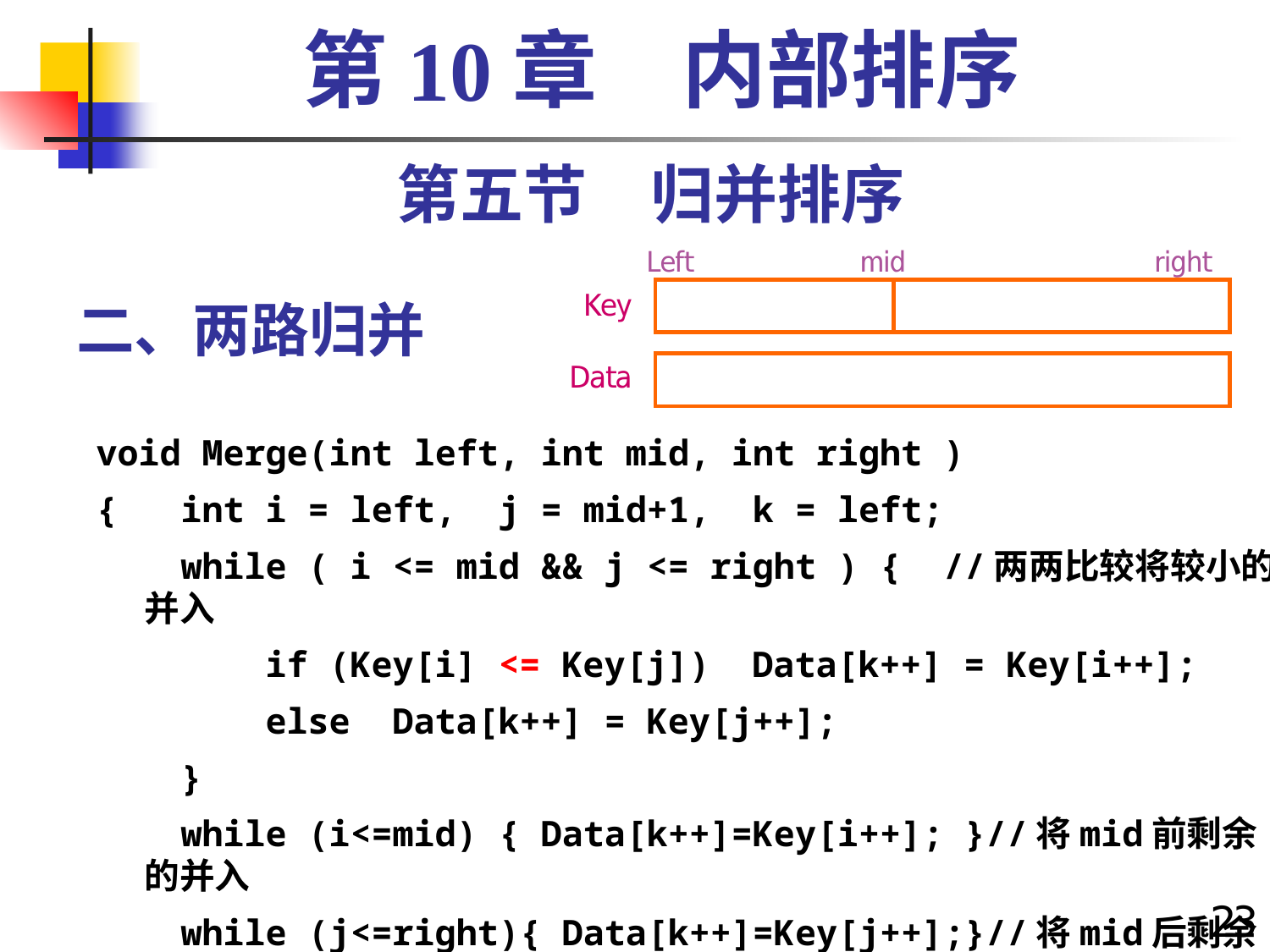

第10章　内部排序
第五节　归并排序
Left	          mid		right

Key

Data

# 二、两路归并
void Merge(int left, int mid, int right )
{   int i = left,  j = mid+1,  k = left;
    while ( i <= mid && j <= right ) {  //两两比较将较小的并入
        if (Key[i] <= Key[j])  Data[k++] = Key[i++];
        else  Data[k++] = Key[j++];
    }
    while (i<=mid) { Data[k++]=Key[i++]; }//将mid前剩余的并入
    while (j<=right){ Data[k++]=Key[j++];}//将mid后剩余的并入
}
23